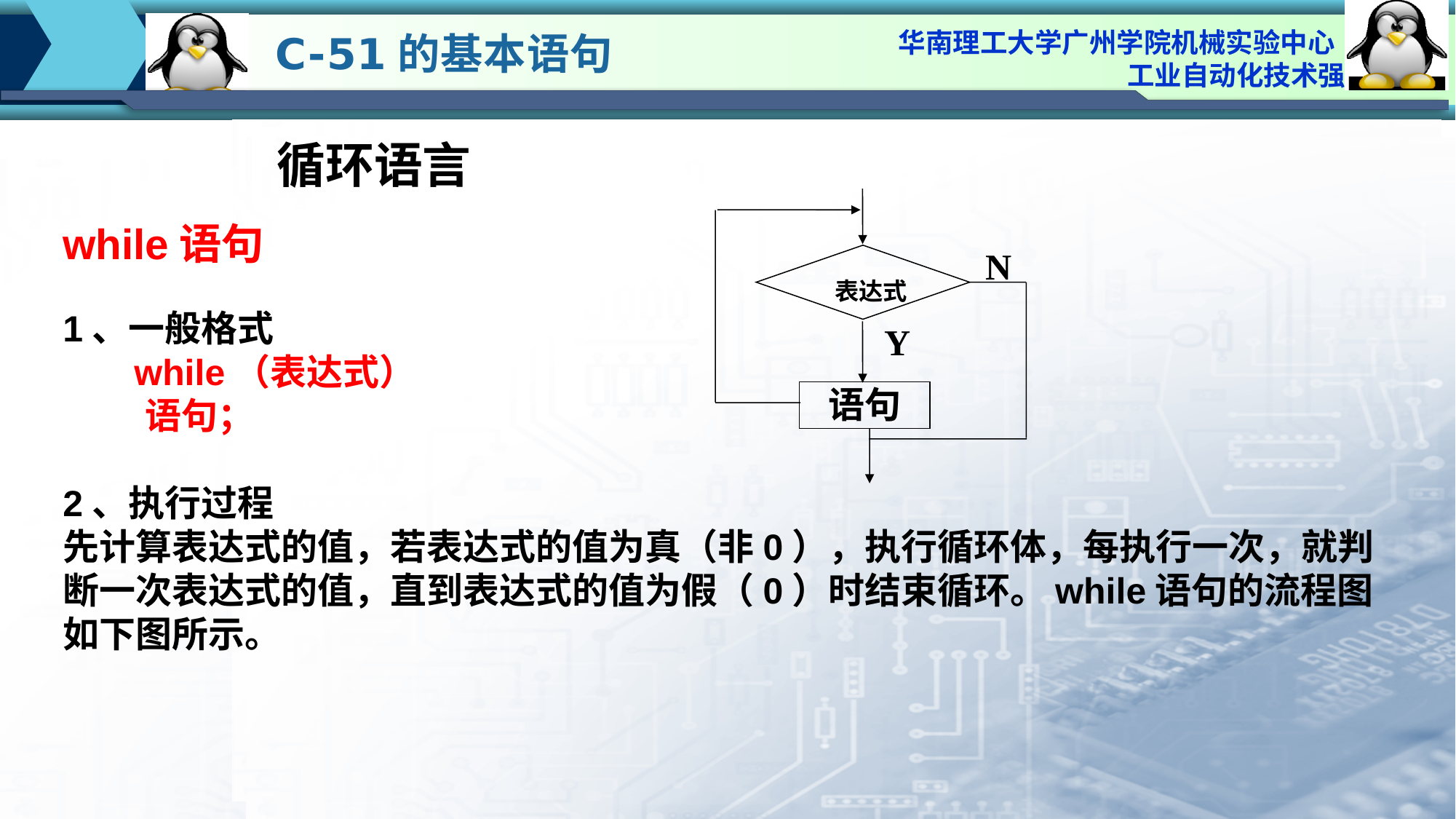

C-51的基本语句
循环语言

N
  表达式

Y

语句

while语句
1、一般格式
       while（表达式）
         语句；

2、执行过程
先计算表达式的值，若表达式的值为真（非0），执行循环体，每执行一次，就判断一次表达式的值，直到表达式的值为假（0）时结束循环。while语句的流程图如下图所示。